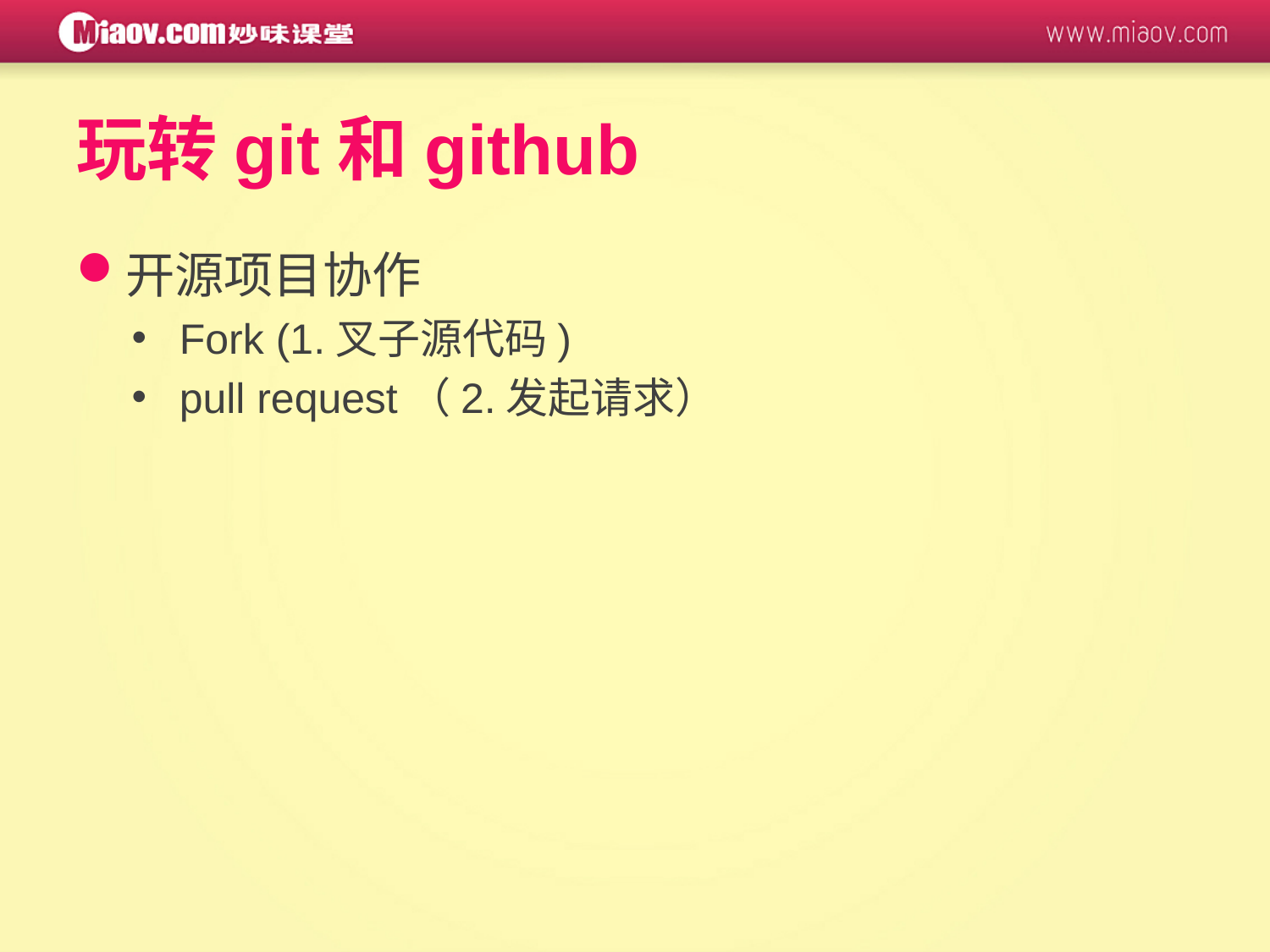

# 玩转git和github
开源项目协作
Fork (1.叉子源代码)
pull request（2.发起请求）